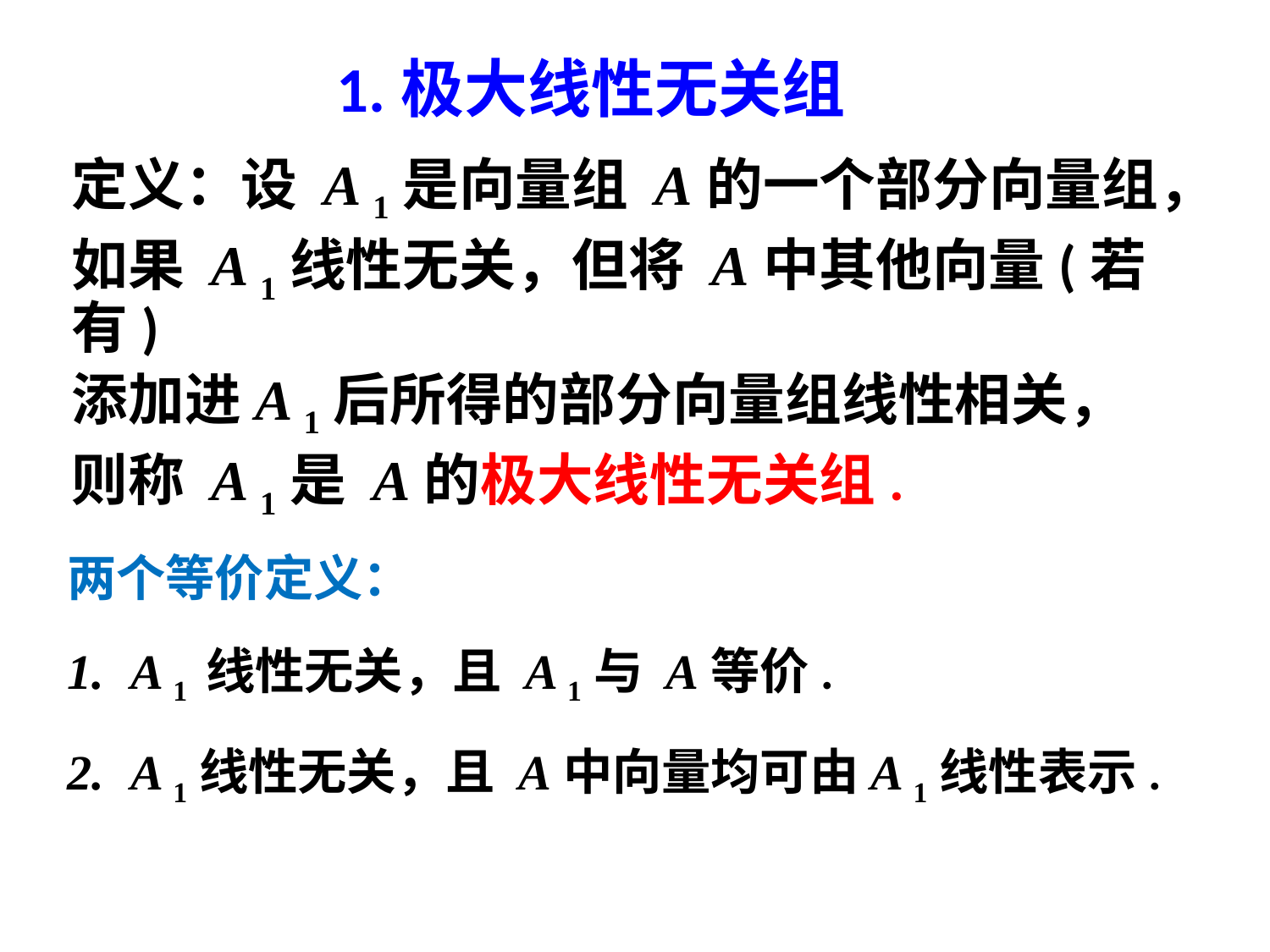

# 1.极大线性无关组
定义：设 A 1是向量组 A的一个部分向量组，
如果 A 1线性无关，但将 A中其他向量(若有)
添加进A 1后所得的部分向量组线性相关，
则称 A 1是 A的极大线性无关组.
两个等价定义：
A 1 线性无关，且 A 1与 A等价.
A 1线性无关，且 A中向量均可由A 1线性表示.